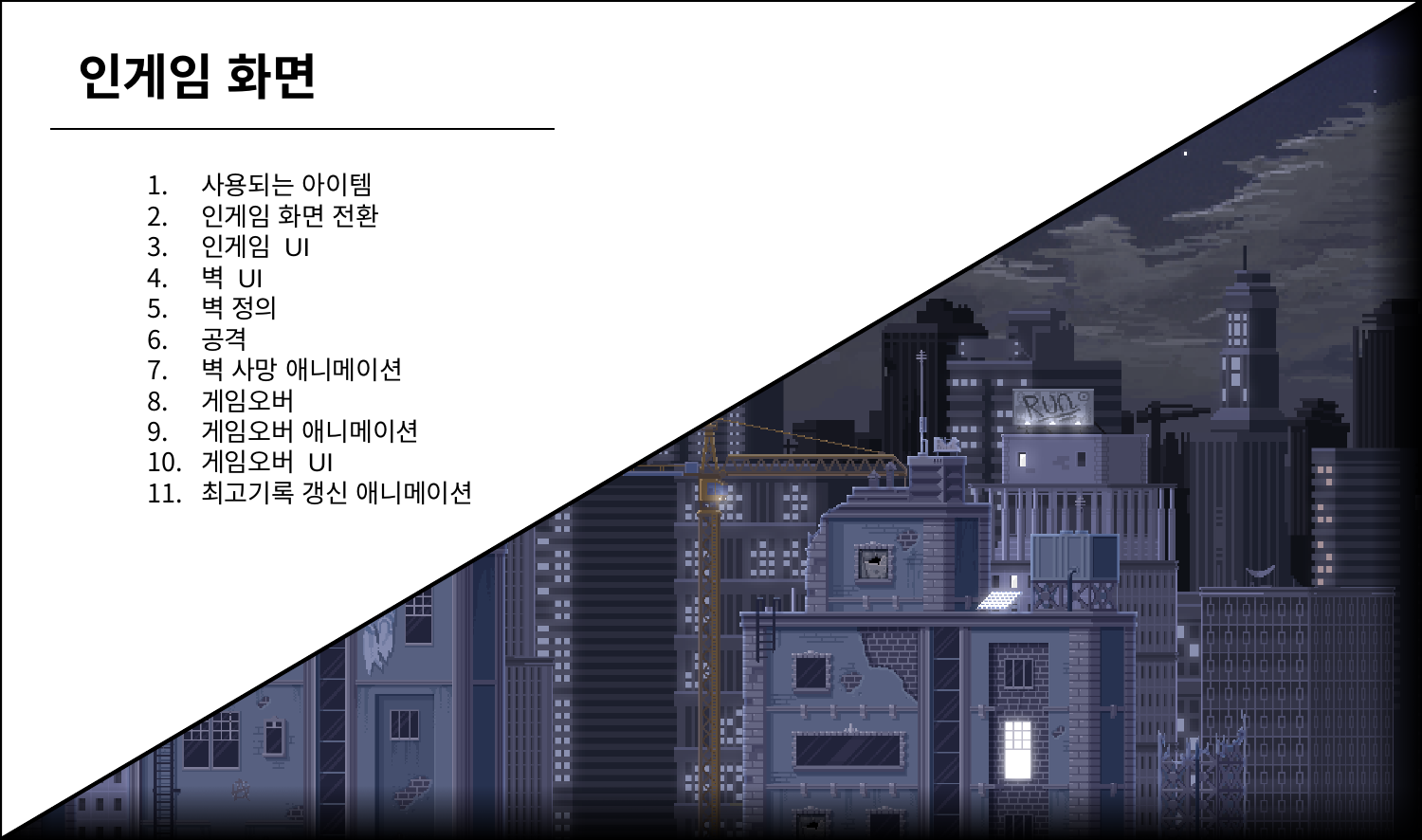

인게임 화면
사용되는 아이템
인게임 화면 전환
인게임 UI
벽 UI
벽 정의
공격
벽 사망 애니메이션
게임오버
게임오버 애니메이션
게임오버 UI
최고기록 갱신 애니메이션